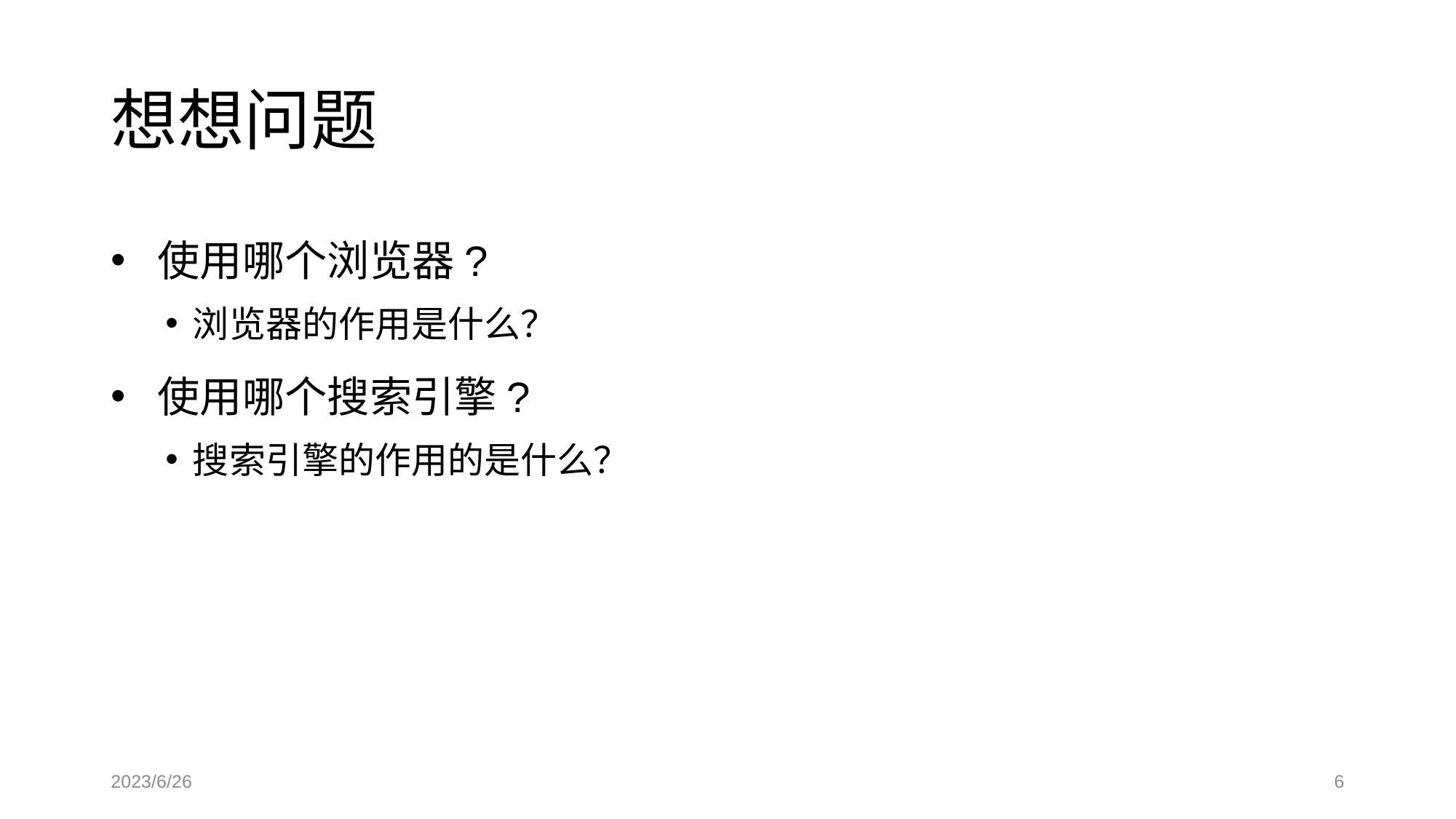

# 想想问题
 使用哪个浏览器?
浏览器的作用是什么？
 使用哪个搜索引擎?
搜索引擎的作用的是什么？
2023/6/26
6